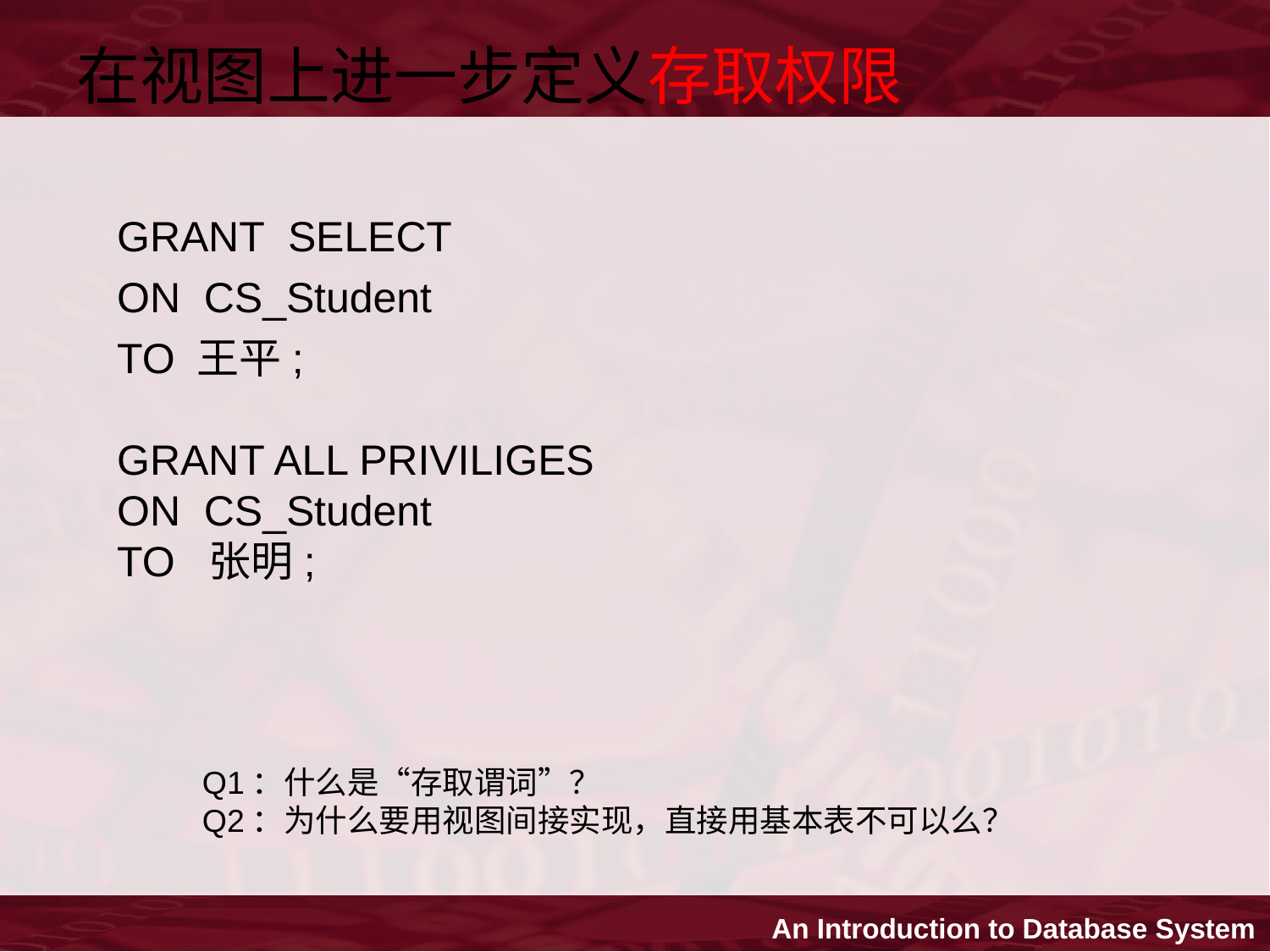

在视图上进一步定义存取权限
     GRANT  SELECT
     ON  CS_Student
     TO 王平;

     GRANT ALL PRIVILIGES
     ON  CS_Student
     TO  张明;
Q1：什么是“存取谓词”？
Q2：为什么要用视图间接实现，直接用基本表不可以么？